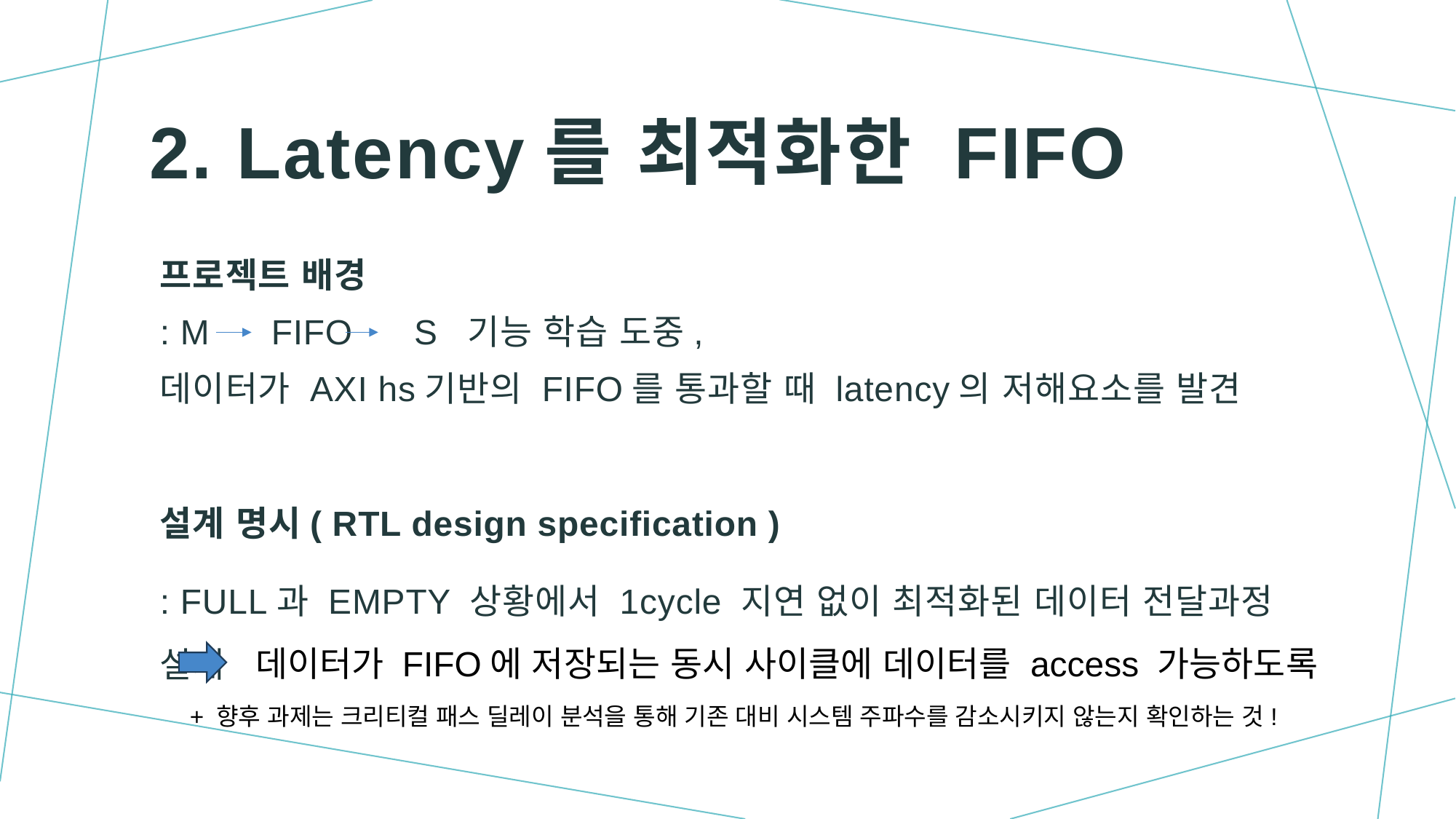

# 2. Latency를 최적화한 FIFO
프로젝트 배경
: M      FIFO      S  기능 학습 도중,
데이터가 AXI hs기반의 FIFO를 통과할 때 latency의 저해요소를 발견

설계 명시( RTL design specification )
: FULL과 EMPTY 상황에서 1cycle 지연 없이 최적화된 데이터 전달과정 설계

 데이터가 FIFO에 저장되는 동시 사이클에 데이터를 access 가능하도록

+ 향후 과제는 크리티컬 패스 딜레이 분석을 통해 기존 대비 시스템 주파수를 감소시키지 않는지 확인하는 것!